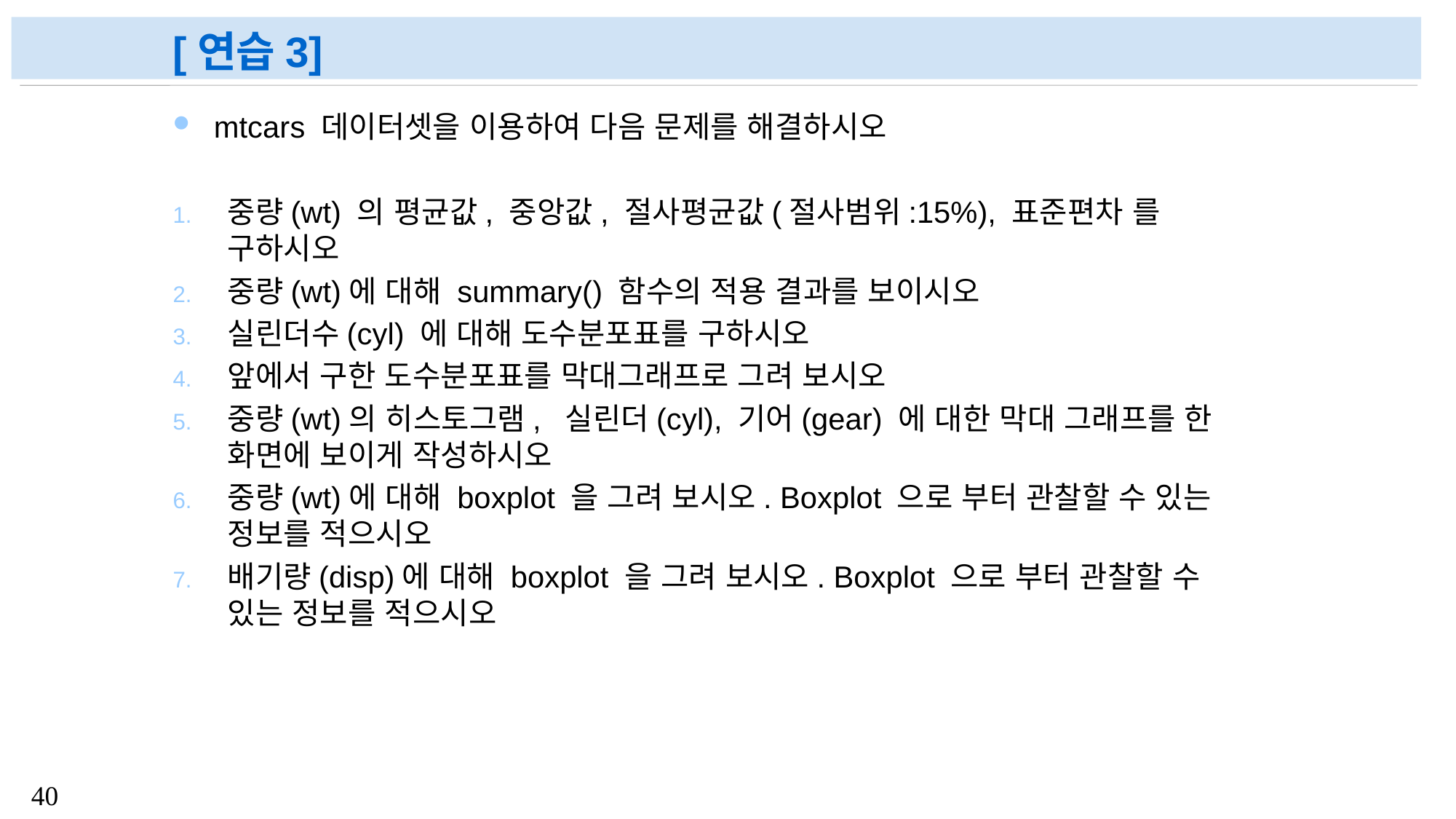

# [연습3]
mtcars 데이터셋을 이용하여 다음 문제를 해결하시오

중량(wt) 의 평균값, 중앙값, 절사평균값(절사범위:15%), 표준편차 를 구하시오
중량(wt)에 대해 summary() 함수의 적용 결과를 보이시오
실린더수(cyl) 에 대해 도수분포표를 구하시오
앞에서 구한 도수분포표를 막대그래프로 그려 보시오
중량(wt)의 히스토그램,  실린더(cyl), 기어(gear) 에 대한 막대 그래프를 한 화면에 보이게 작성하시오
중량(wt)에 대해 boxplot 을 그려 보시오. Boxplot 으로 부터 관찰할 수 있는 정보를 적으시오
배기량(disp)에 대해 boxplot 을 그려 보시오. Boxplot 으로 부터 관찰할 수 있는 정보를 적으시오